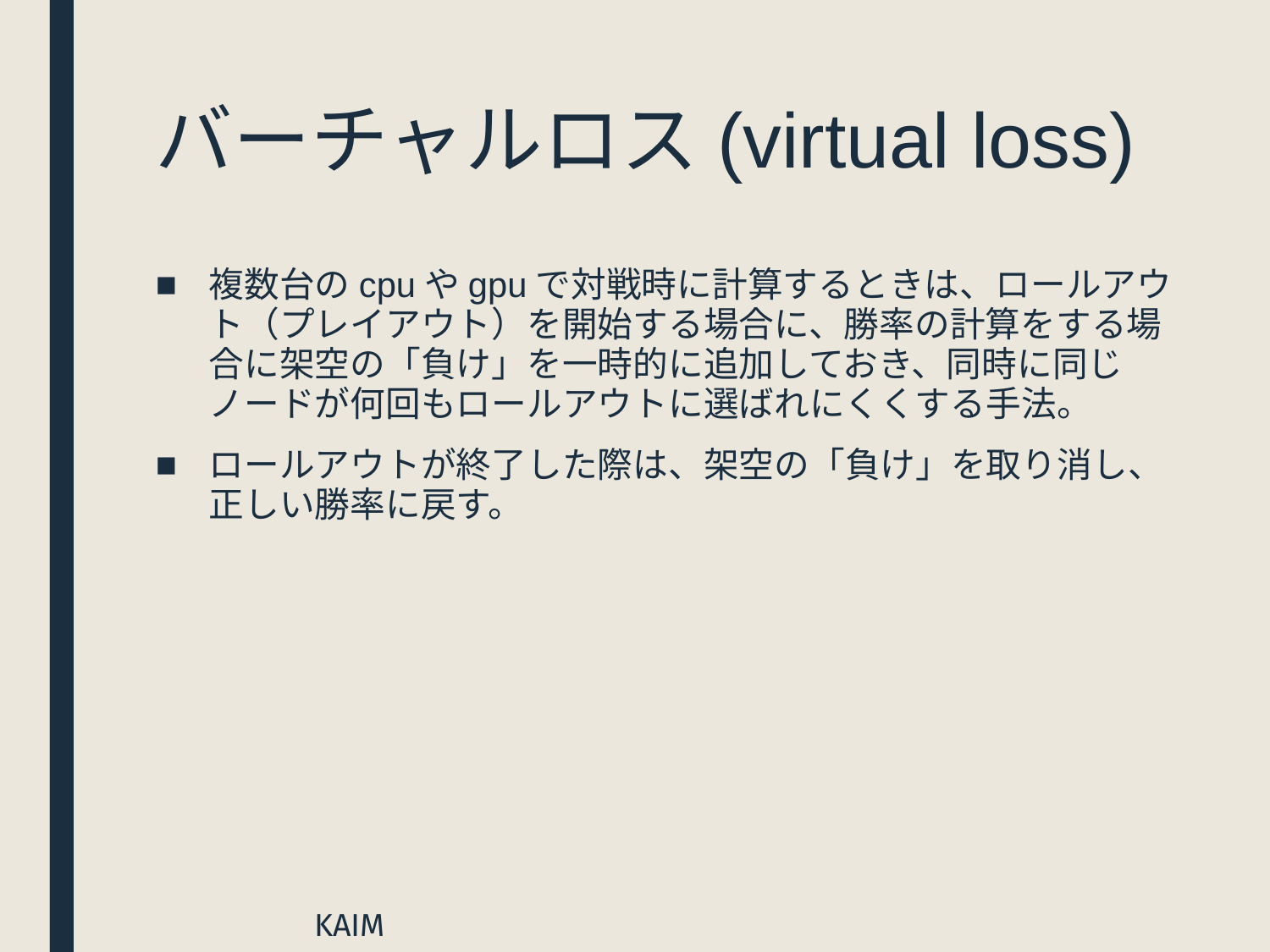

# バーチャルロス(virtual loss)
複数台のcpuやgpuで対戦時に計算するときは、ロールアウト（プレイアウト）を開始する場合に、勝率の計算をする場合に架空の「負け」を一時的に追加しておき、同時に同じノードが何回もロールアウトに選ばれにくくする手法。
ロールアウトが終了した際は、架空の「負け」を取り消し、正しい勝率に戻す。

KAIM